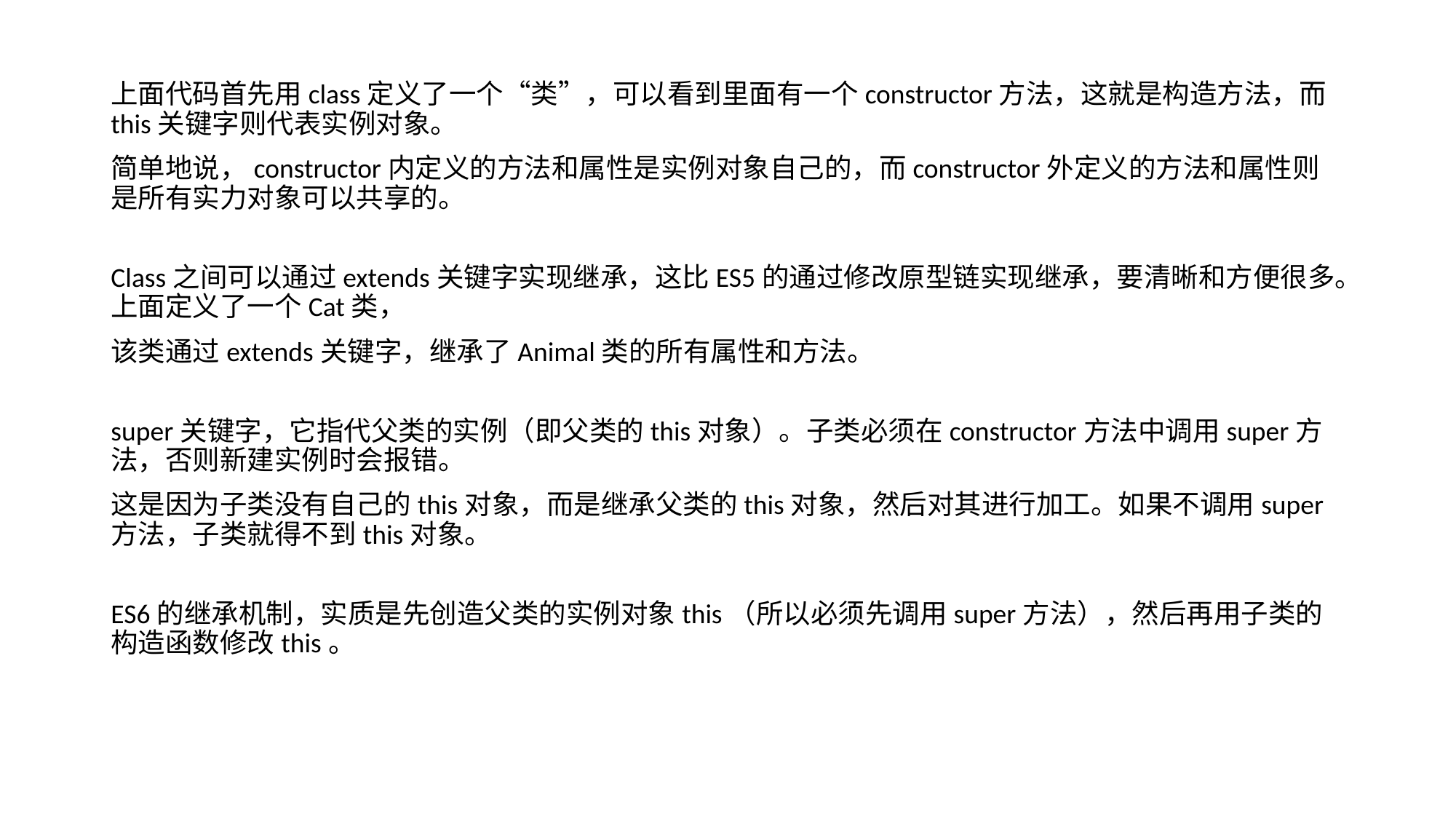

上面代码首先用class定义了一个“类”，可以看到里面有一个constructor方法，这就是构造方法，而this关键字则代表实例对象。
简单地说，constructor内定义的方法和属性是实例对象自己的，而constructor外定义的方法和属性则是所有实力对象可以共享的。

Class之间可以通过extends关键字实现继承，这比ES5的通过修改原型链实现继承，要清晰和方便很多。上面定义了一个Cat类，
该类通过extends关键字，继承了Animal类的所有属性和方法。

super关键字，它指代父类的实例（即父类的this对象）。子类必须在constructor方法中调用super方法，否则新建实例时会报错。
这是因为子类没有自己的this对象，而是继承父类的this对象，然后对其进行加工。如果不调用super方法，子类就得不到this对象。

ES6的继承机制，实质是先创造父类的实例对象this（所以必须先调用super方法），然后再用子类的构造函数修改this。